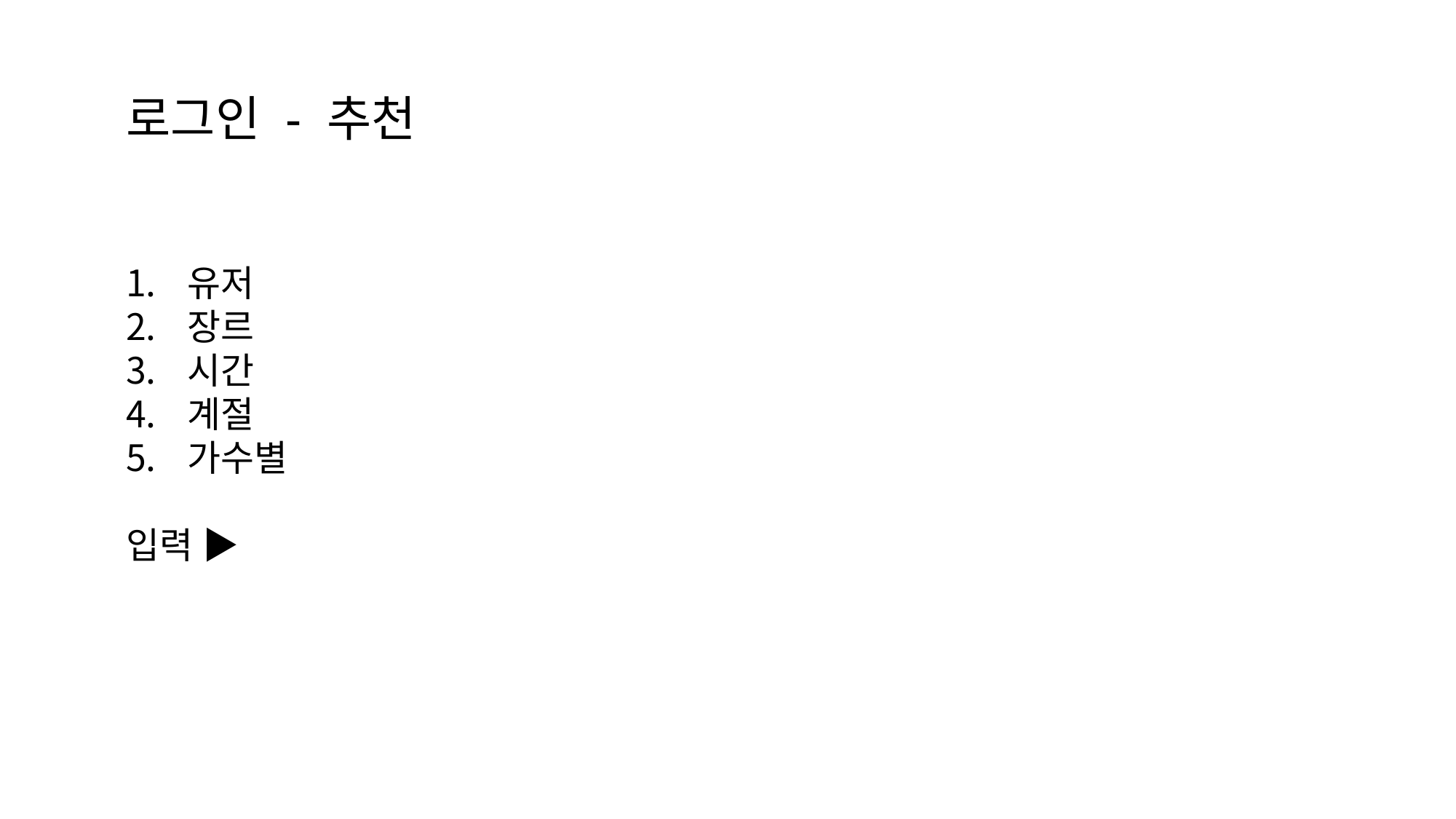

로그인 - 추천
유저
장르
시간
계절
가수별

입력 ▶